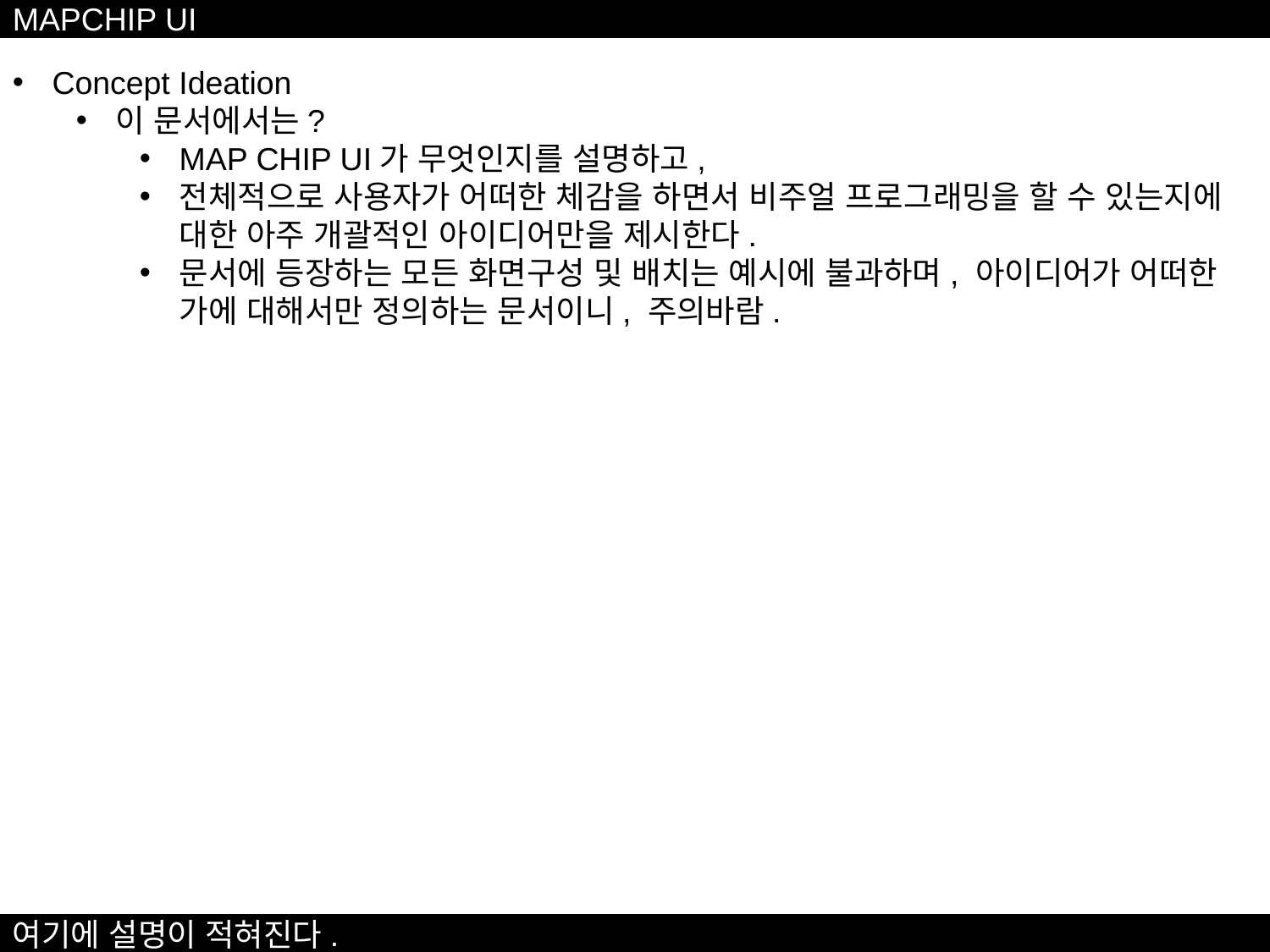

MAPCHIP UI
Concept Ideation
이 문서에서는?
MAP CHIP UI가 무엇인지를 설명하고,
전체적으로 사용자가 어떠한 체감을 하면서 비주얼 프로그래밍을 할 수 있는지에 대한 아주 개괄적인 아이디어만을 제시한다.
문서에 등장하는 모든 화면구성 및 배치는 예시에 불과하며, 아이디어가 어떠한 가에 대해서만 정의하는 문서이니, 주의바람.

여기에 설명이 적혀진다.